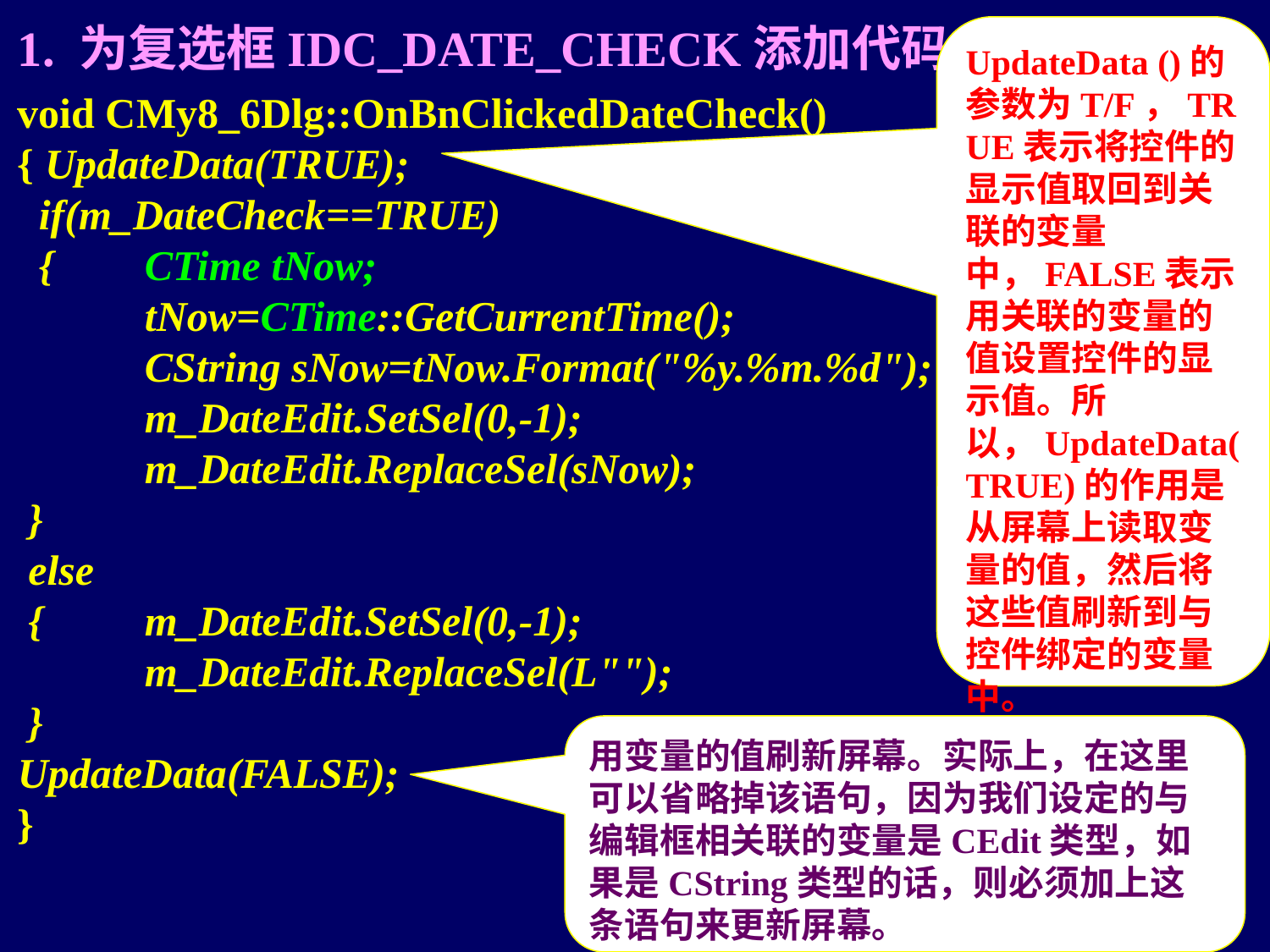

# 1. 为复选框IDC_DATE_CHECK添加代码
UpdateData ()的参数为T/F，TRUE表示将控件的显示值取回到关联的变量中，FALSE表示用关联的变量的值设置控件的显示值。所以，UpdateData(TRUE)的作用是从屏幕上读取变量的值，然后将这些值刷新到与控件绑定的变量中。
void CMy8_6Dlg::OnBnClickedDateCheck()
{ UpdateData(TRUE);
  if(m_DateCheck==TRUE)
  {	CTime tNow;
	tNow=CTime::GetCurrentTime();
	CString sNow=tNow.Format("%y.%m.%d");
	m_DateEdit.SetSel(0,-1);
	m_DateEdit.ReplaceSel(sNow);
 }
 else
 {	m_DateEdit.SetSel(0,-1);
	m_DateEdit.ReplaceSel(L"");
 }
UpdateData(FALSE);
}
用变量的值刷新屏幕。实际上，在这里可以省略掉该语句，因为我们设定的与编辑框相关联的变量是CEdit类型，如果是CString类型的话，则必须加上这条语句来更新屏幕。

97